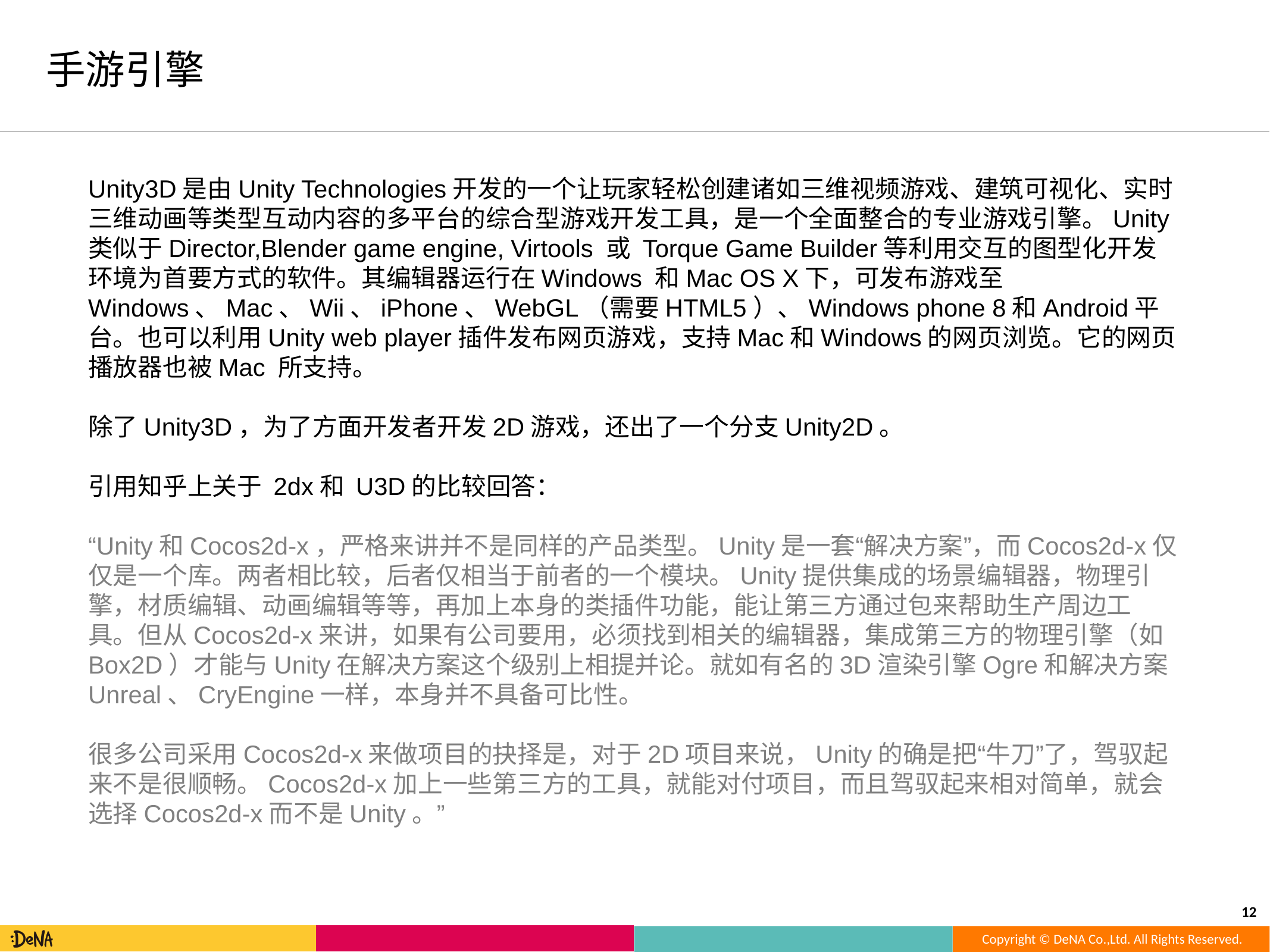

手游引擎
Unity3D是由Unity Technologies开发的一个让玩家轻松创建诸如三维视频游戏、建筑可视化、实时三维动画等类型互动内容的多平台的综合型游戏开发工具，是一个全面整合的专业游戏引擎。Unity类似于Director,Blender game engine, Virtools 或 Torque Game Builder等利用交互的图型化开发环境为首要方式的软件。其编辑器运行在Windows 和Mac OS X下，可发布游戏至Windows、Mac、Wii、iPhone、WebGL（需要HTML5）、Windows phone 8和Android平台。也可以利用Unity web player插件发布网页游戏，支持Mac和Windows的网页浏览。它的网页播放器也被Mac 所支持。

除了Unity3D，为了方面开发者开发2D游戏，还出了一个分支Unity2D。

引用知乎上关于 2dx和 U3D的比较回答：

“Unity和Cocos2d-x，严格来讲并不是同样的产品类型。Unity是一套“解决方案”，而Cocos2d-x仅仅是一个库。两者相比较，后者仅相当于前者的一个模块。Unity提供集成的场景编辑器，物理引擎，材质编辑、动画编辑等等，再加上本身的类插件功能，能让第三方通过包来帮助生产周边工具。但从Cocos2d-x来讲，如果有公司要用，必须找到相关的编辑器，集成第三方的物理引擎（如Box2D）才能与Unity在解决方案这个级别上相提并论。就如有名的3D渲染引擎Ogre和解决方案Unreal、CryEngine一样，本身并不具备可比性。
很多公司采用Cocos2d-x来做项目的抉择是，对于2D项目来说，Unity的确是把“牛刀”了，驾驭起来不是很顺畅。Cocos2d-x加上一些第三方的工具，就能对付项目，而且驾驭起来相对简单，就会选择Cocos2d-x而不是Unity。”

12